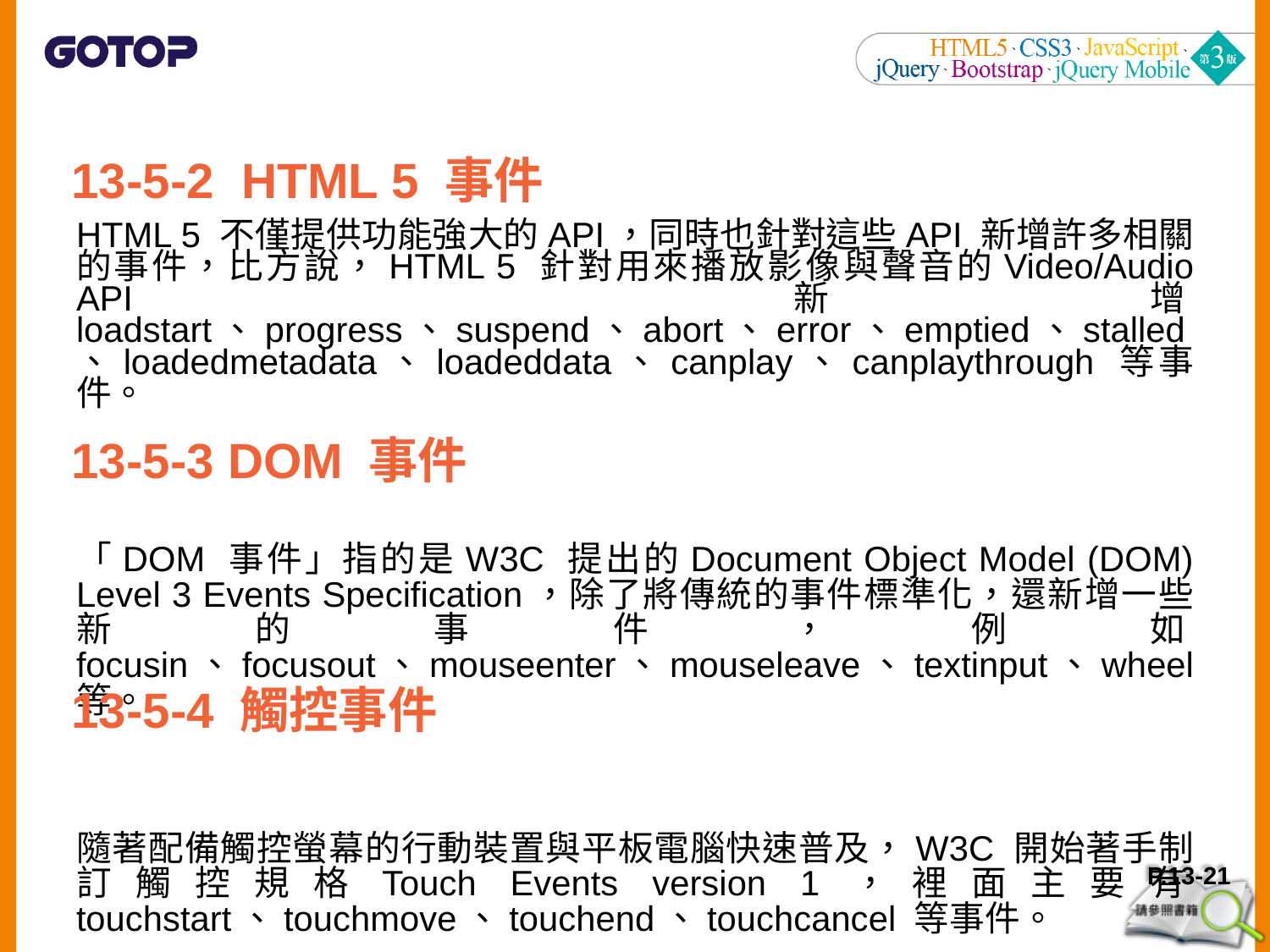

13-5-2  HTML 5 事件
HTML 5 不僅提供功能強大的API，同時也針對這些API 新增許多相關的事件，比方說，HTML 5 針對用來播放影像與聲音的Video/Audio API 新增loadstart、progress、suspend、abort、error、emptied、stalled、loadedmetadata、loadeddata、canplay、canplaythrough 等事件。

「DOM 事件」指的是W3C 提出的Document Object Model (DOM) Level 3 Events Specification，除了將傳統的事件標準化，還新增一些新的事件，例如focusin、focusout、mouseenter、mouseleave、textinput、wheel 等。

隨著配備觸控螢幕的行動裝置與平板電腦快速普及，W3C 開始著手制訂觸控規格Touch Events version 1，裡面主要有touchstart、touchmove、touchend、touchcancel 等事件。
 13-5-3 DOM 事件
 13-5-4 觸控事件
P.13-21